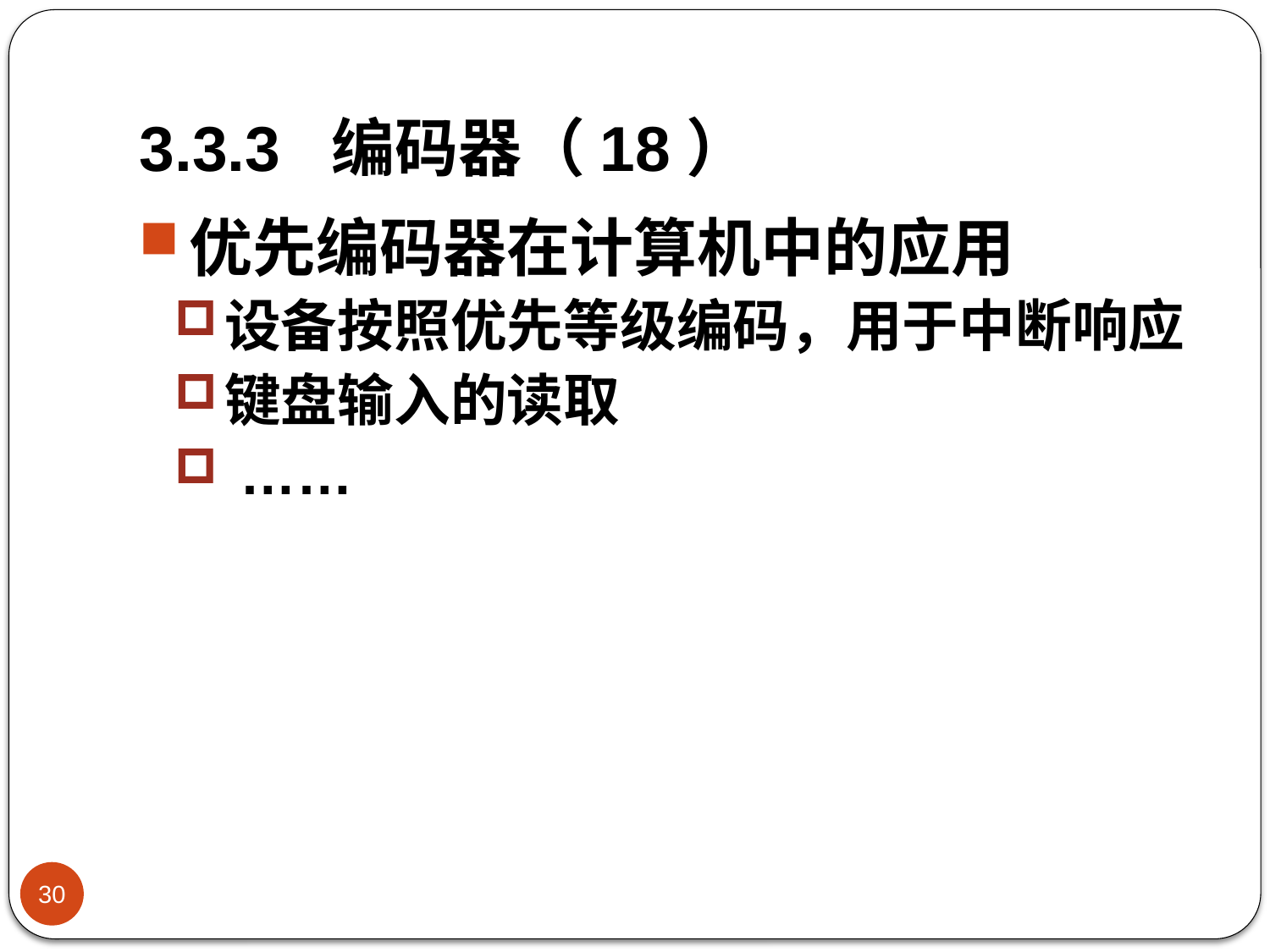

# 3.3.3  编码器（18）
优先编码器在计算机中的应用
设备按照优先等级编码，用于中断响应
键盘输入的读取
 ……
30